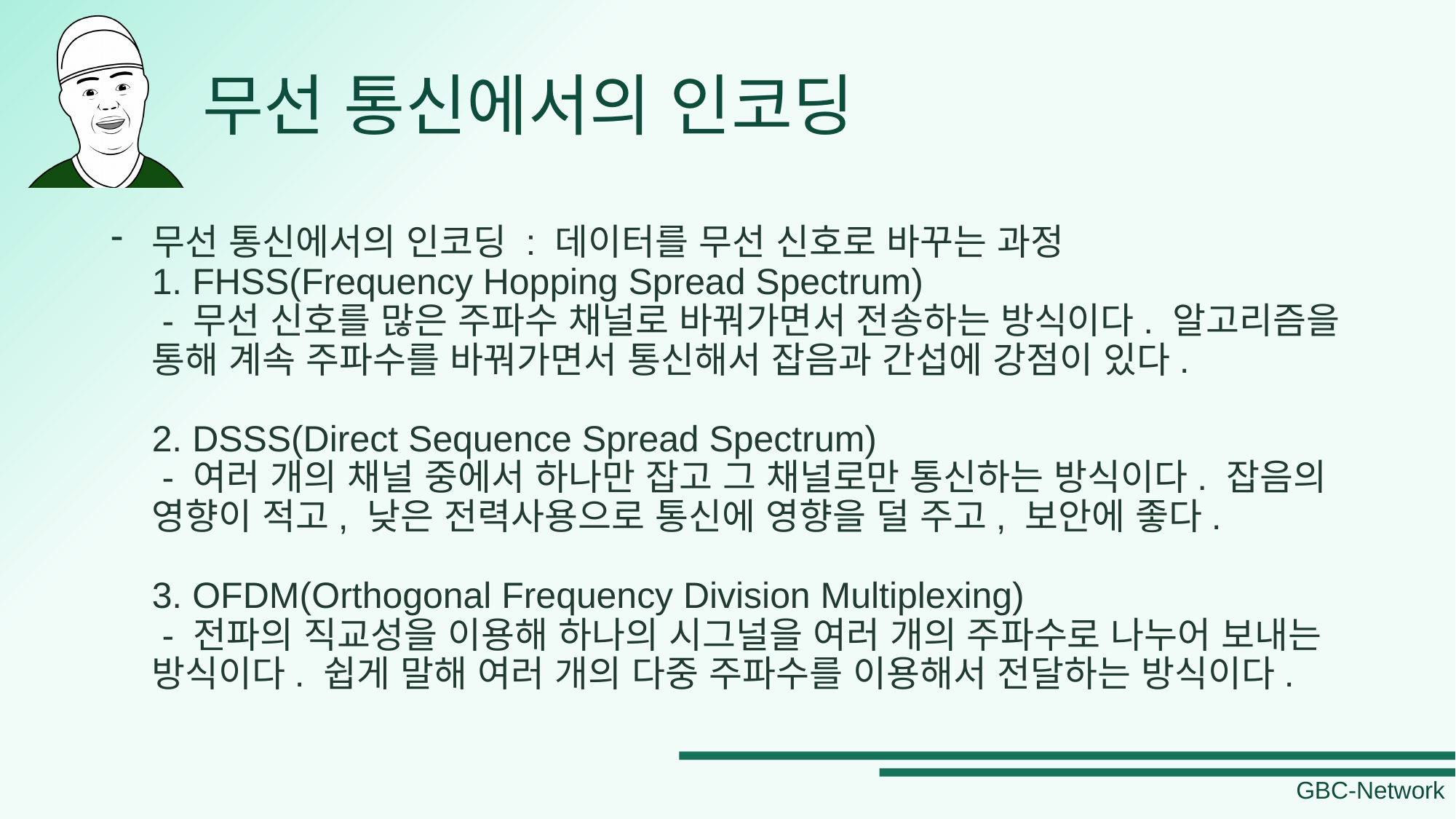

# 무선 통신에서의 인코딩
무선 통신에서의 인코딩 : 데이터를 무선 신호로 바꾸는 과정
1. FHSS(Frequency Hopping Spread Spectrum)
 - 무선 신호를 많은 주파수 채널로 바꿔가면서 전송하는 방식이다. 알고리즘을 통해 계속 주파수를 바꿔가면서 통신해서 잡음과 간섭에 강점이 있다.
2. DSSS(Direct Sequence Spread Spectrum)
 - 여러 개의 채널 중에서 하나만 잡고 그 채널로만 통신하는 방식이다. 잡음의 영향이 적고, 낮은 전력사용으로 통신에 영향을 덜 주고, 보안에 좋다.
3. OFDM(Orthogonal Frequency Division Multiplexing)
 - 전파의 직교성을 이용해 하나의 시그널을 여러 개의 주파수로 나누어 보내는 방식이다. 쉽게 말해 여러 개의 다중 주파수를 이용해서 전달하는 방식이다.